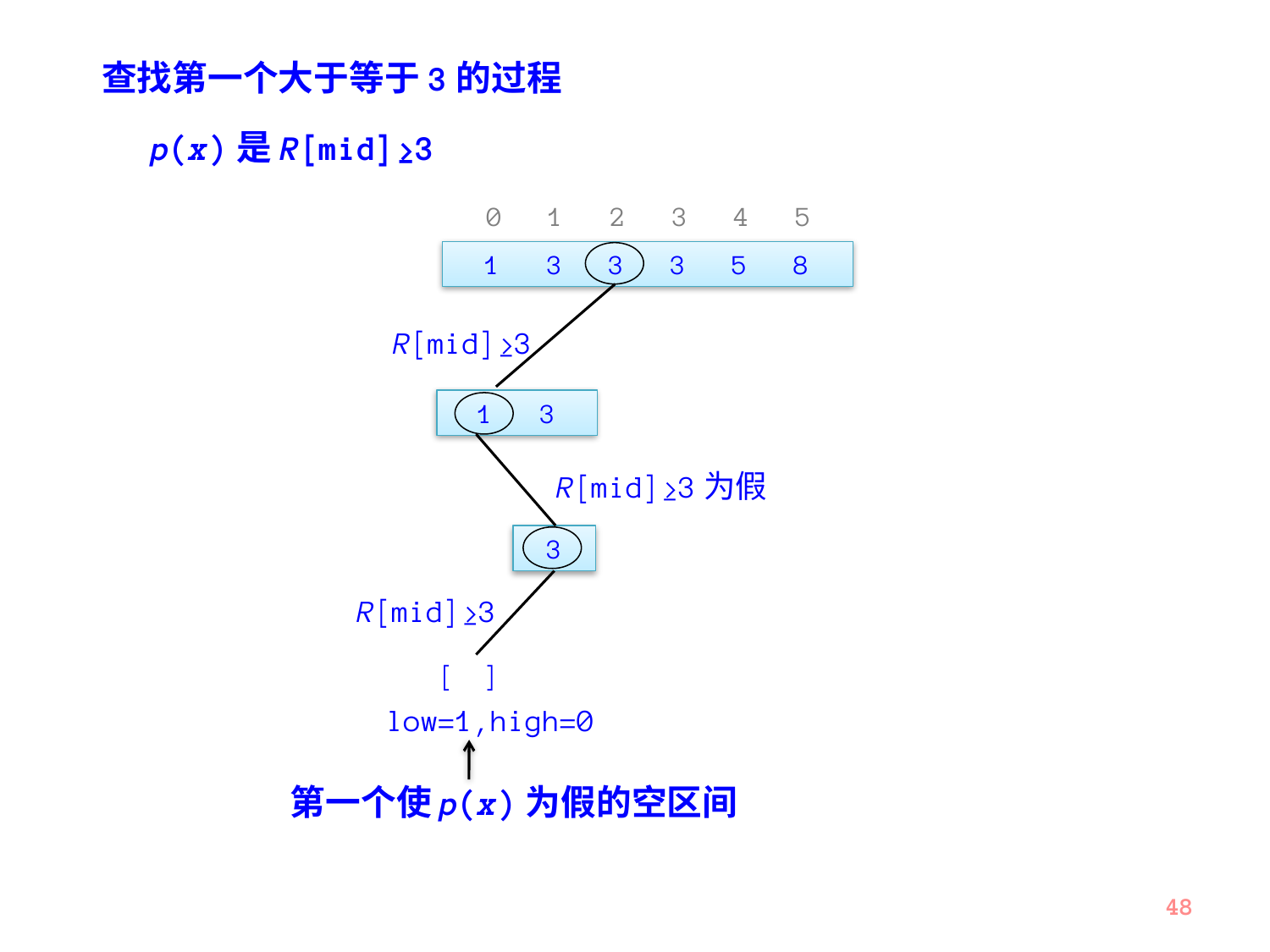

查找第一个大于等于3的过程
p(x)是R[mid]≥3
0   1   2   3   4   5
1   3   3   3   5   8

R[mid]≥3
1   3

R[mid]≥3为假
3

R[mid]≥3
[  ]
low=1,high=0
第一个使p(x)为假的空区间
48